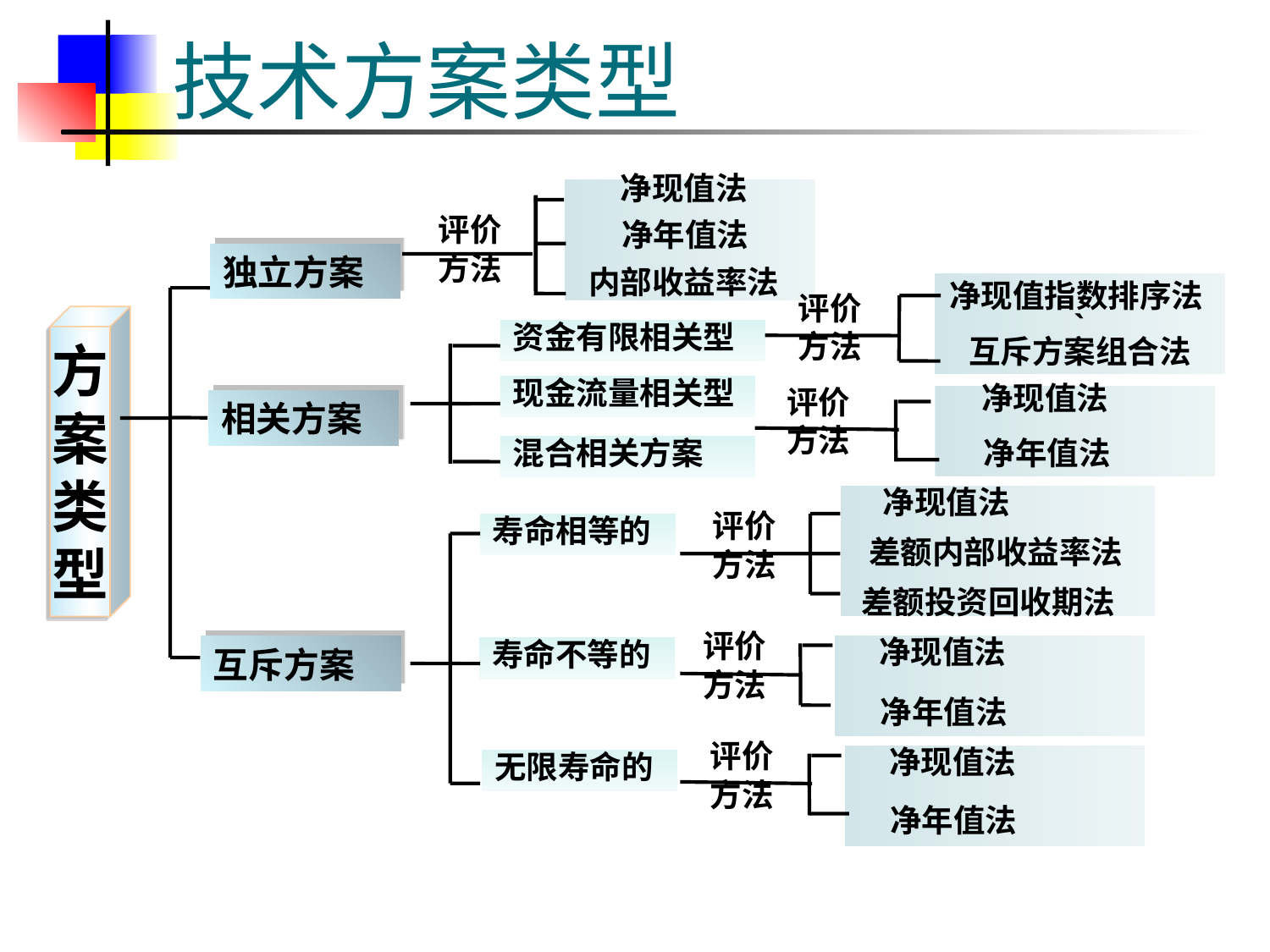

# 技术方案类型
净现值法
净年值法
内部收益率法

评价
方法

独立方案

净现值指数排序法`
互斥方案组合法

评价
方法

方
案
类
型
资金有限相关型

现金流量相关型
净现值法
净年值法

评价
方法

相关方案
混合相关方案
净现值法
差额内部收益率法
差额投资回收期法

寿命相等的

评价
方法

评价
方法

净现值法
净年值法

互斥方案
寿命不等的
评价
方法

净现值法
净年值法

无限寿命的
2